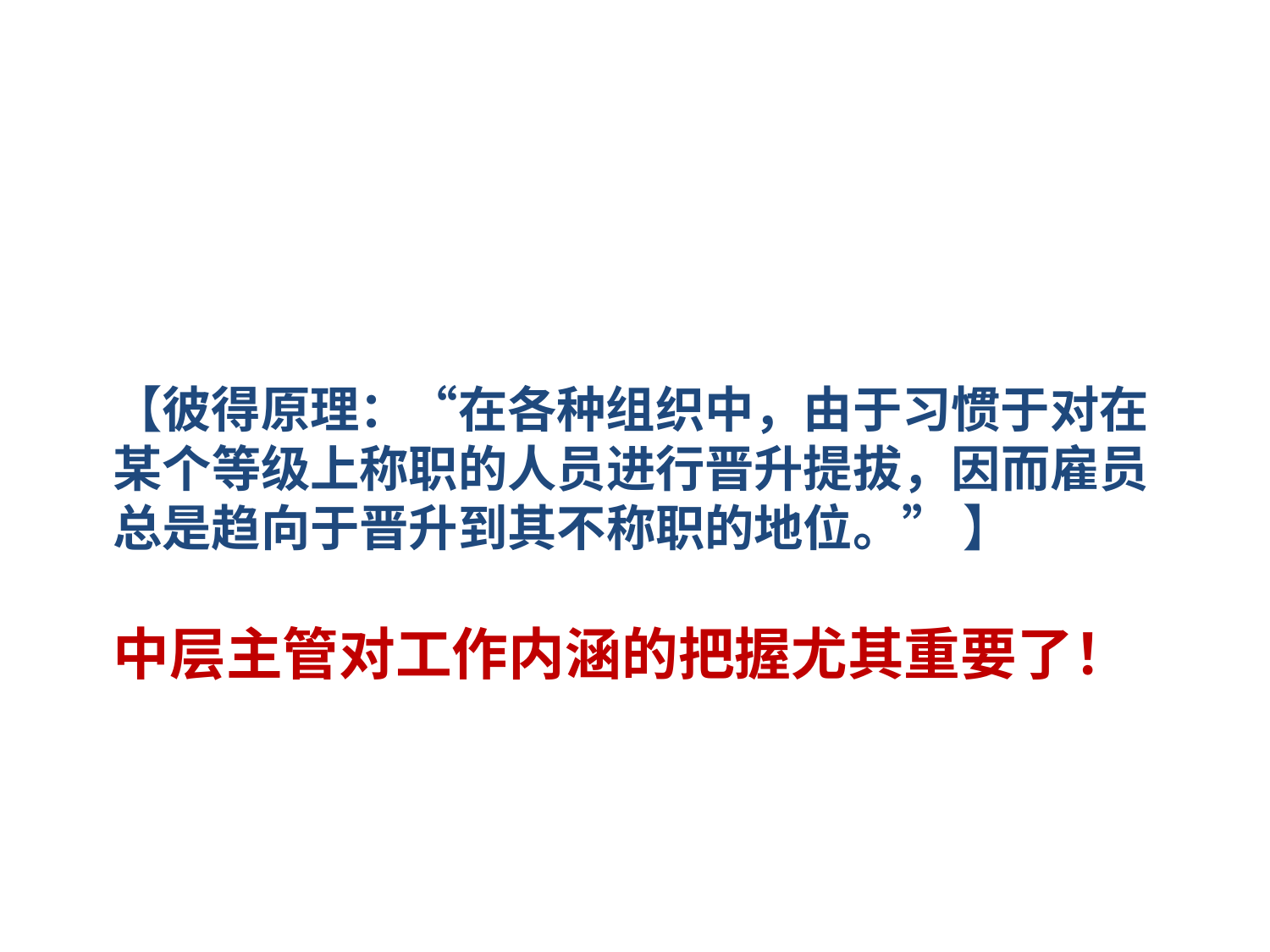

【彼得原理：“在各种组织中，由于习惯于对在某个等级上称职的人员进行晋升提拔，因而雇员总是趋向于晋升到其不称职的地位。” 】

# 中层主管对工作内涵的把握尤其重要了！